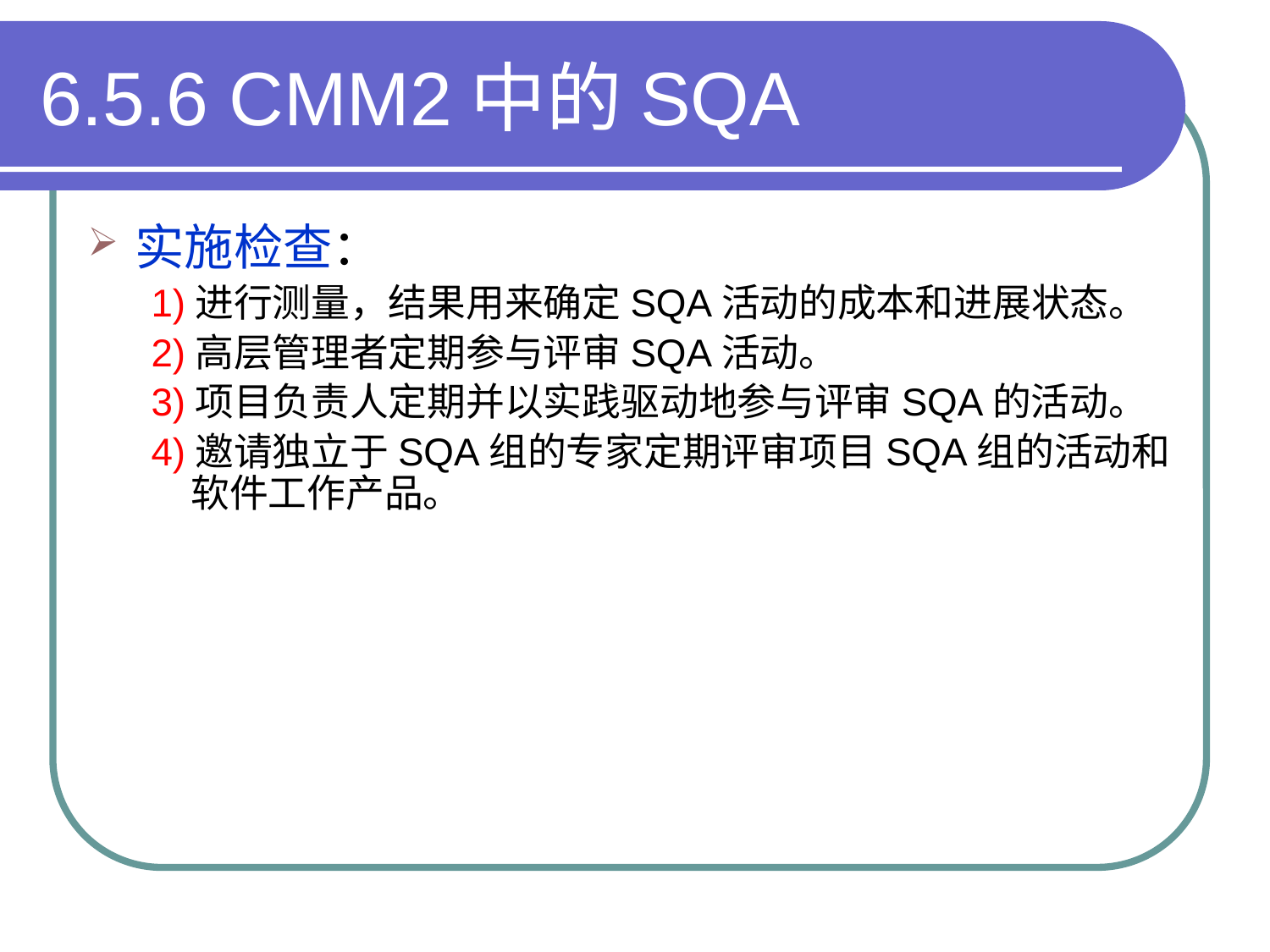

# 6.5.6 CMM2中的SQA
实施检查：
1)进行测量，结果用来确定SQA活动的成本和进展状态。
2)高层管理者定期参与评审SQA活动。
3)项目负责人定期并以实践驱动地参与评审SQA的活动。
4)邀请独立于SQA组的专家定期评审项目SQA组的活动和软件工作产品。

94